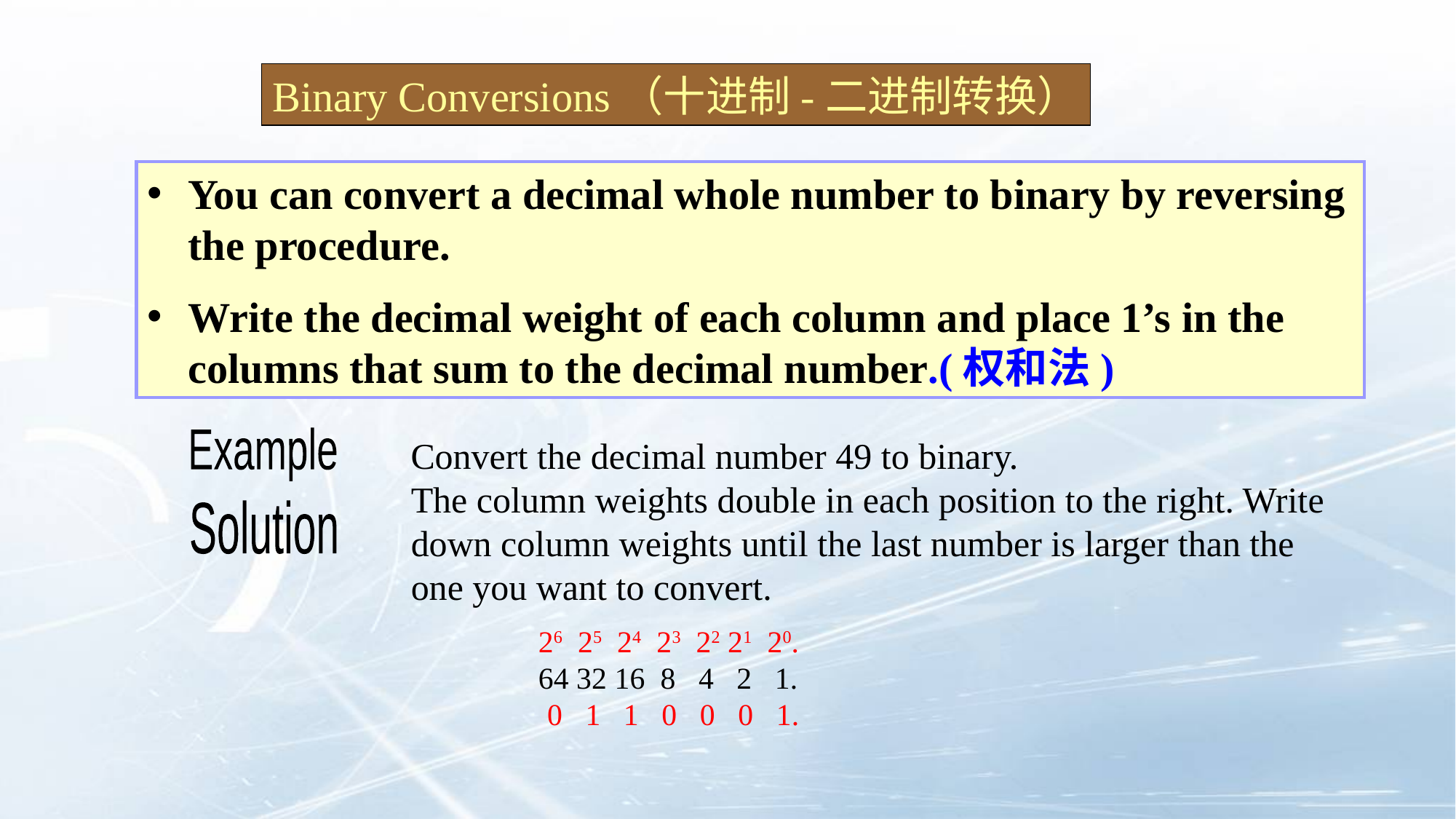

Binary Conversions（十进制-二进制转换）
You can convert a decimal whole number to binary by reversing the procedure.
Write the decimal weight of each column and place 1’s in the columns that sum to the decimal number.(权和法)
Convert the decimal number 49 to binary.
Example
The column weights double in each position to the right. Write down column weights until the last number is larger than the one you want to convert.
Solution
26  25  24  23  22 21  20.
64 32 16  8   4   2   1.
0   1   1   0   0   0   1.